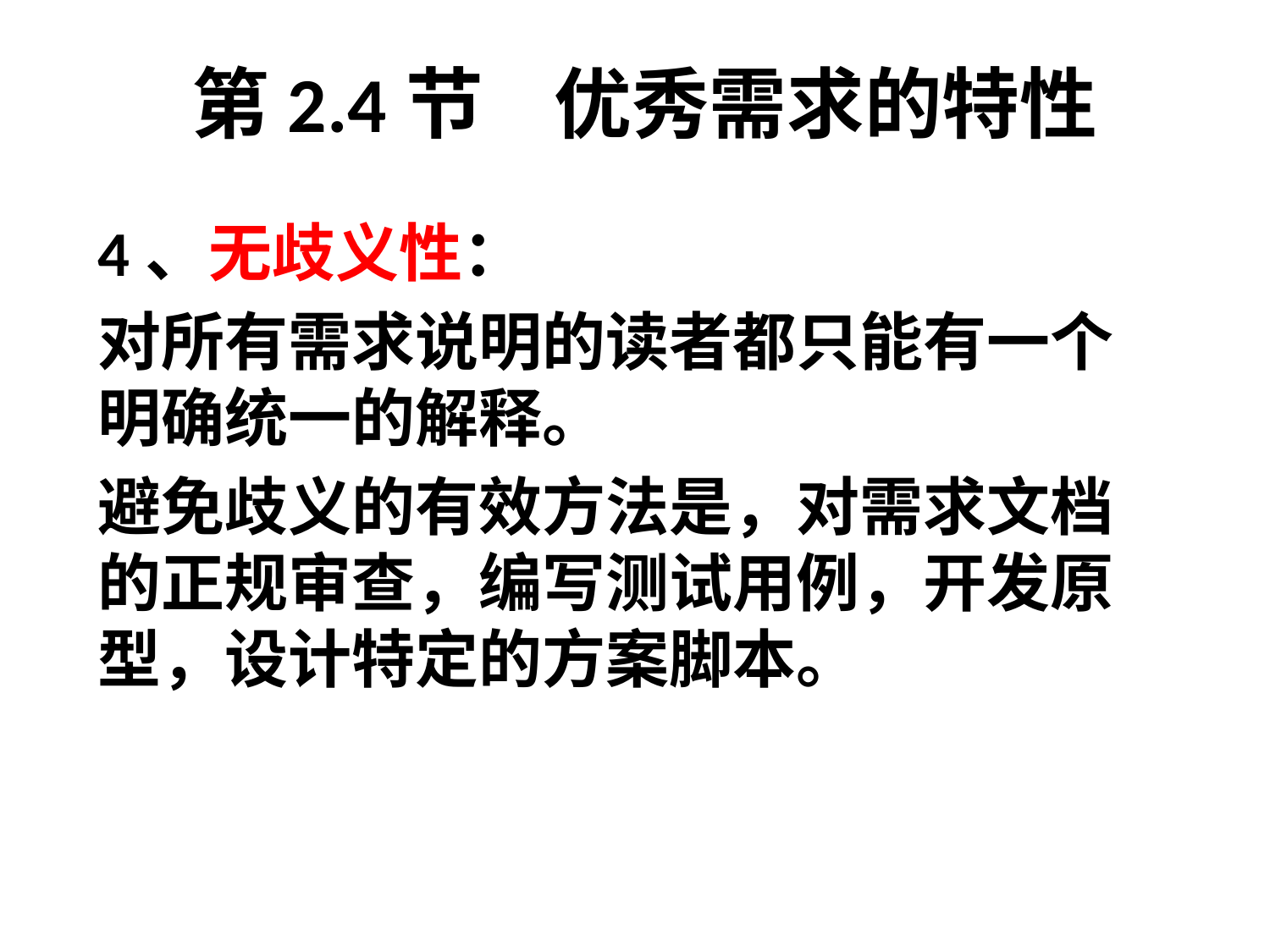

# 第2.4节    优秀需求的特性
4、无歧义性：
对所有需求说明的读者都只能有一个明确统一的解释。
避免歧义的有效方法是，对需求文档的正规审查，编写测试用例，开发原型，设计特定的方案脚本。